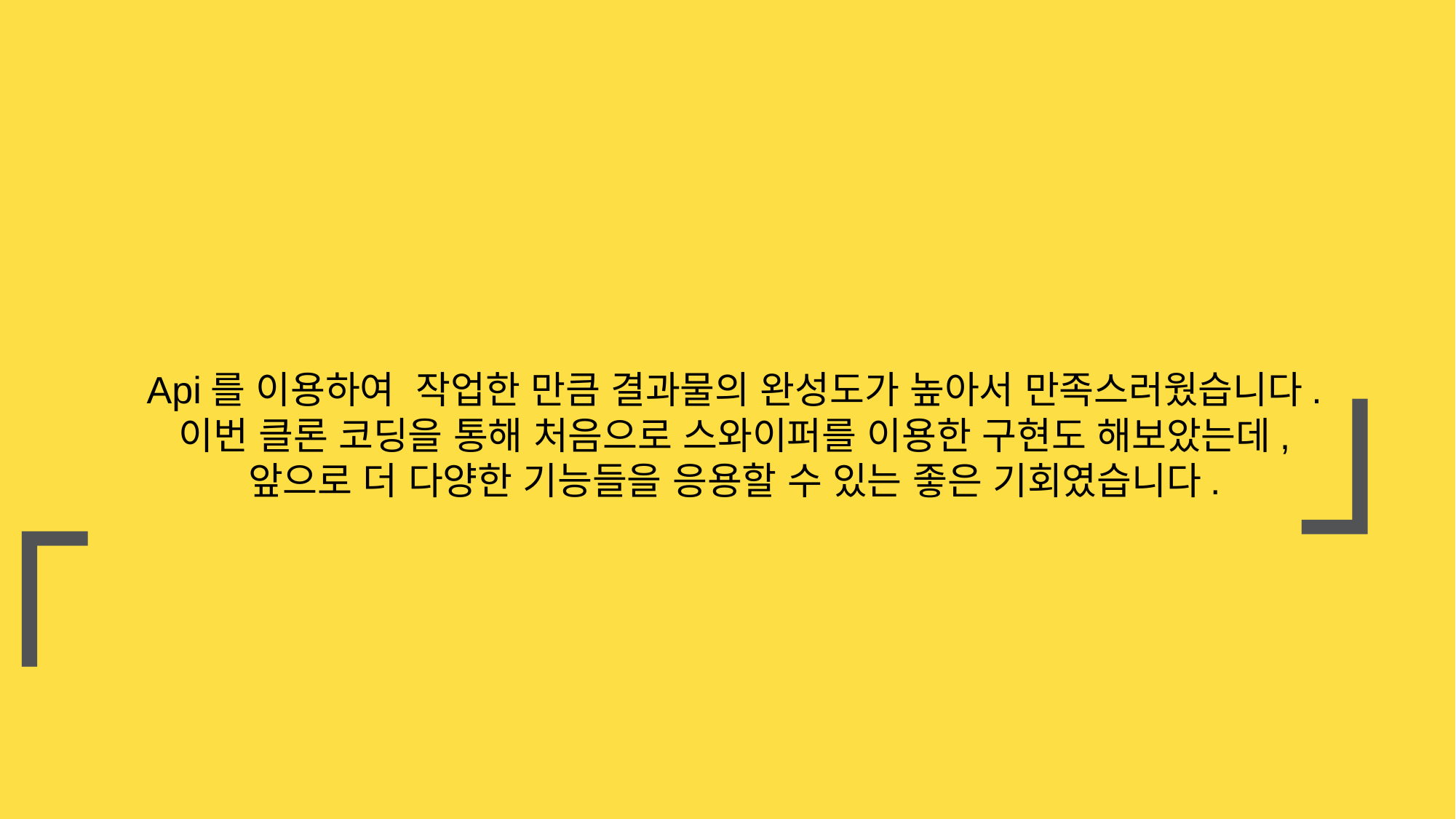

「
」
Api를 이용하여  작업한 만큼 결과물의 완성도가 높아서 만족스러웠습니다.
이번 클론 코딩을 통해 처음으로 스와이퍼를 이용한 구현도 해보았는데,
앞으로 더 다양한 기능들을 응용할 수 있는 좋은 기회였습니다.